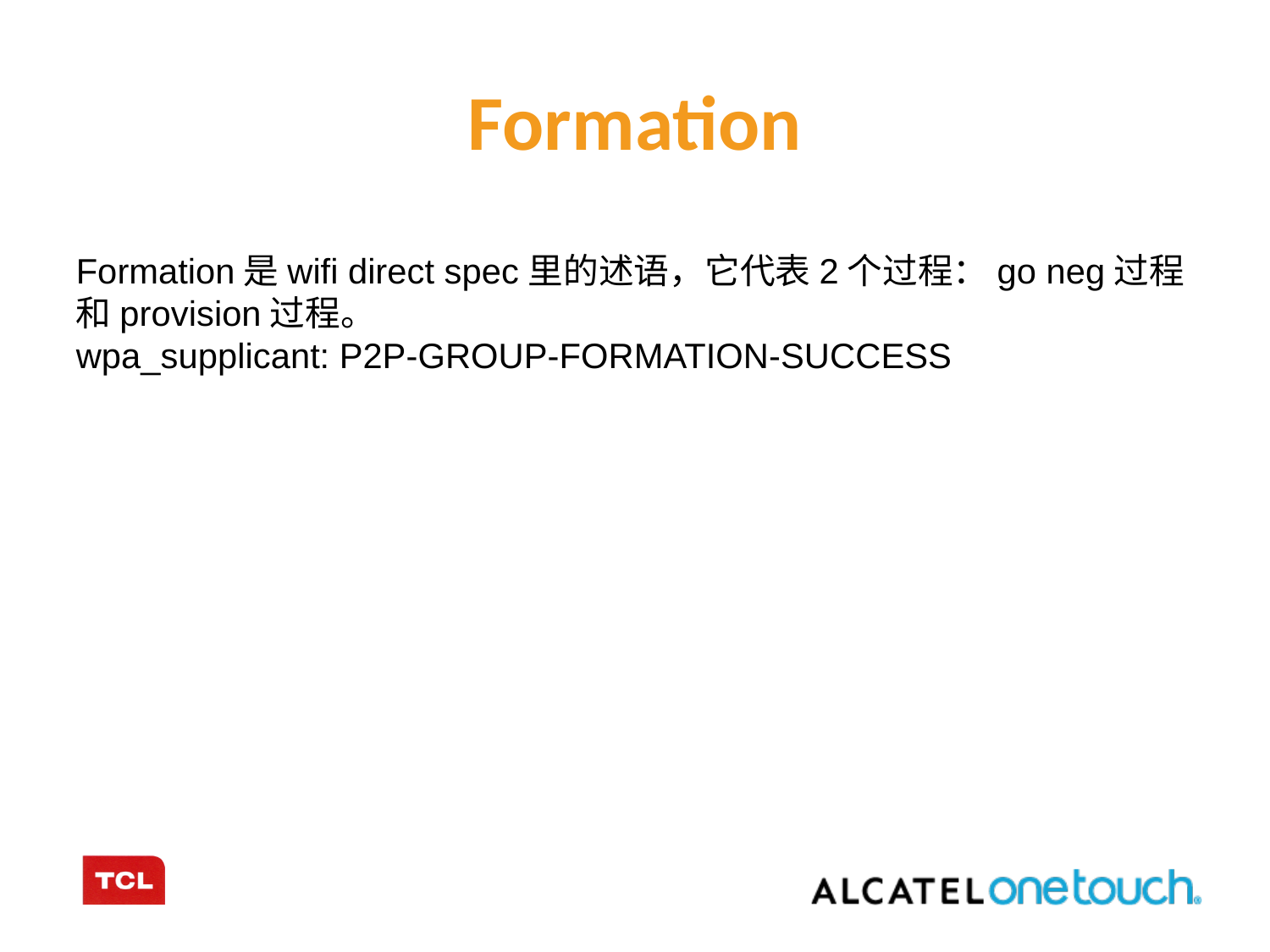

Formation
Formation是wifi direct spec里的述语，它代表2个过程：go neg过程和provision过程。
wpa_supplicant: P2P-GROUP-FORMATION-SUCCESS